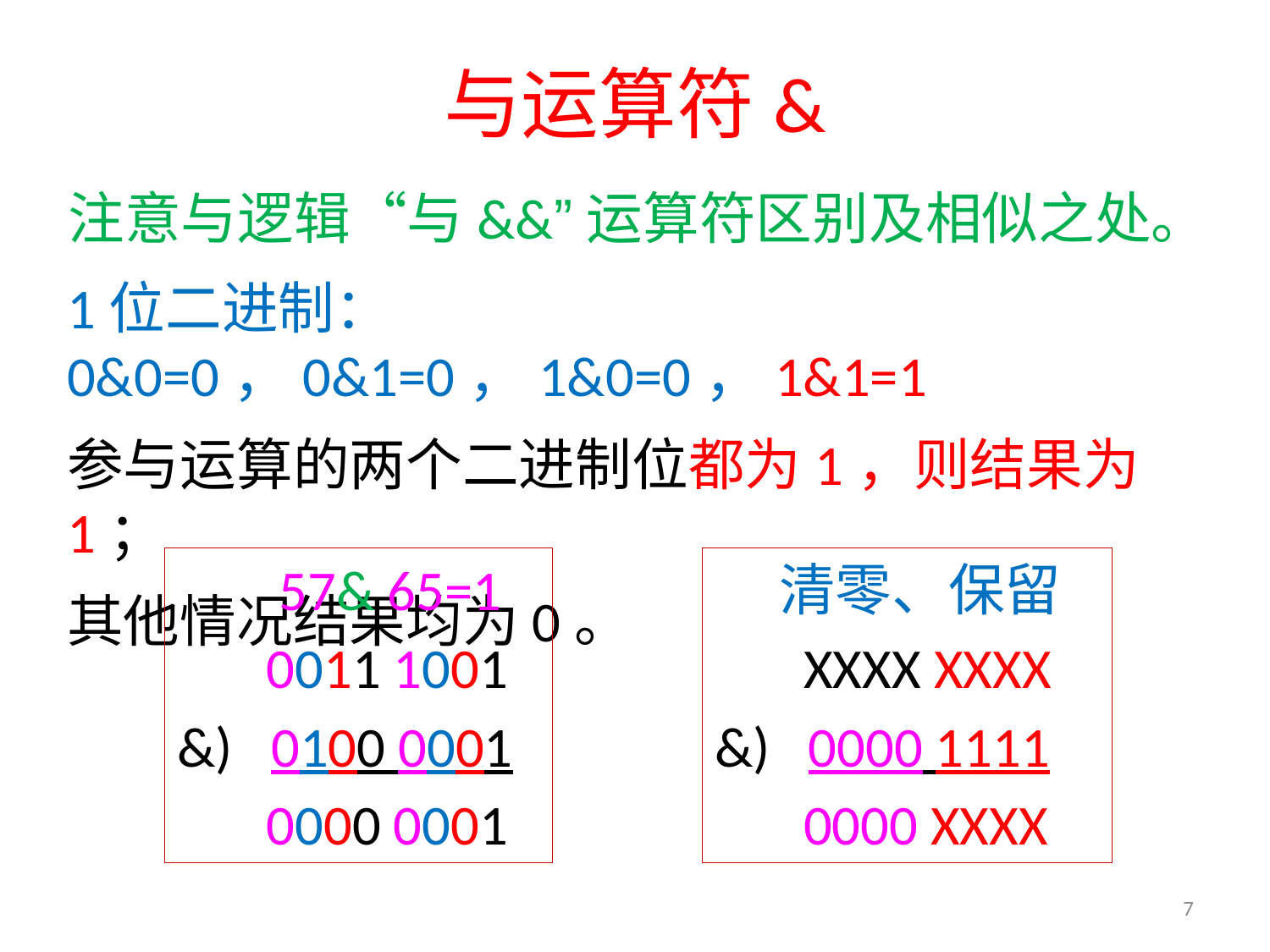

# 与运算符&
注意与逻辑“与&&”运算符区别及相似之处。
1位二进制：0&0=0，0&1=0，1&0=0，1&1=1
参与运算的两个二进制位都为1，则结果为1；
其他情况结果均为0。
        57& 65=1
       0011 1001
&)   0100 0001
       0000 0001
    清零、保留
       XXXX XXXX
&)   0000 1111
       0000 XXXX
7